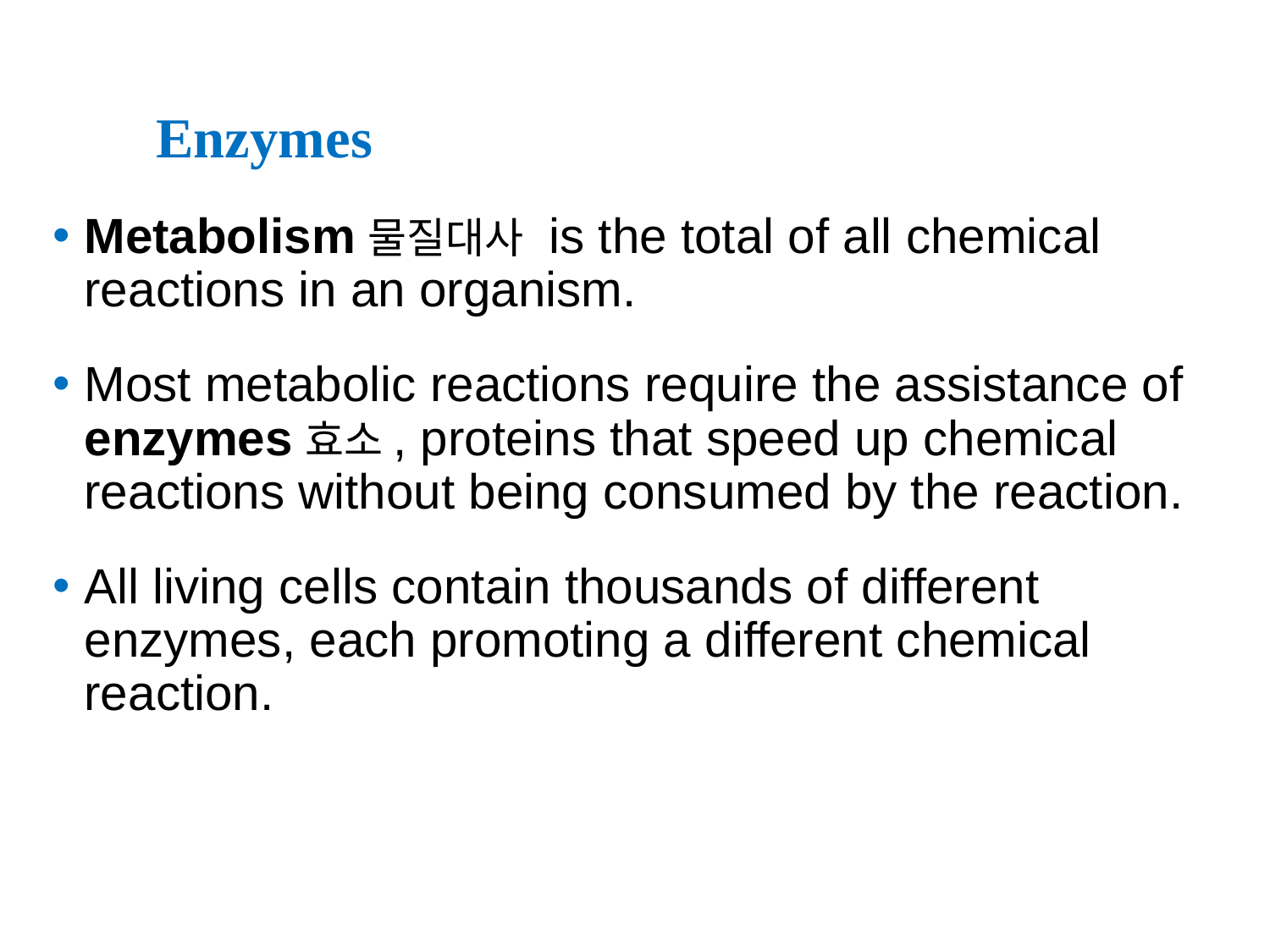

# Enzymes
Metabolism물질대사 is the total of all chemical reactions in an organism.
Most metabolic reactions require the assistance of enzymes효소, proteins that speed up chemical reactions without being consumed by the reaction.
All living cells contain thousands of different enzymes, each promoting a different chemical reaction.